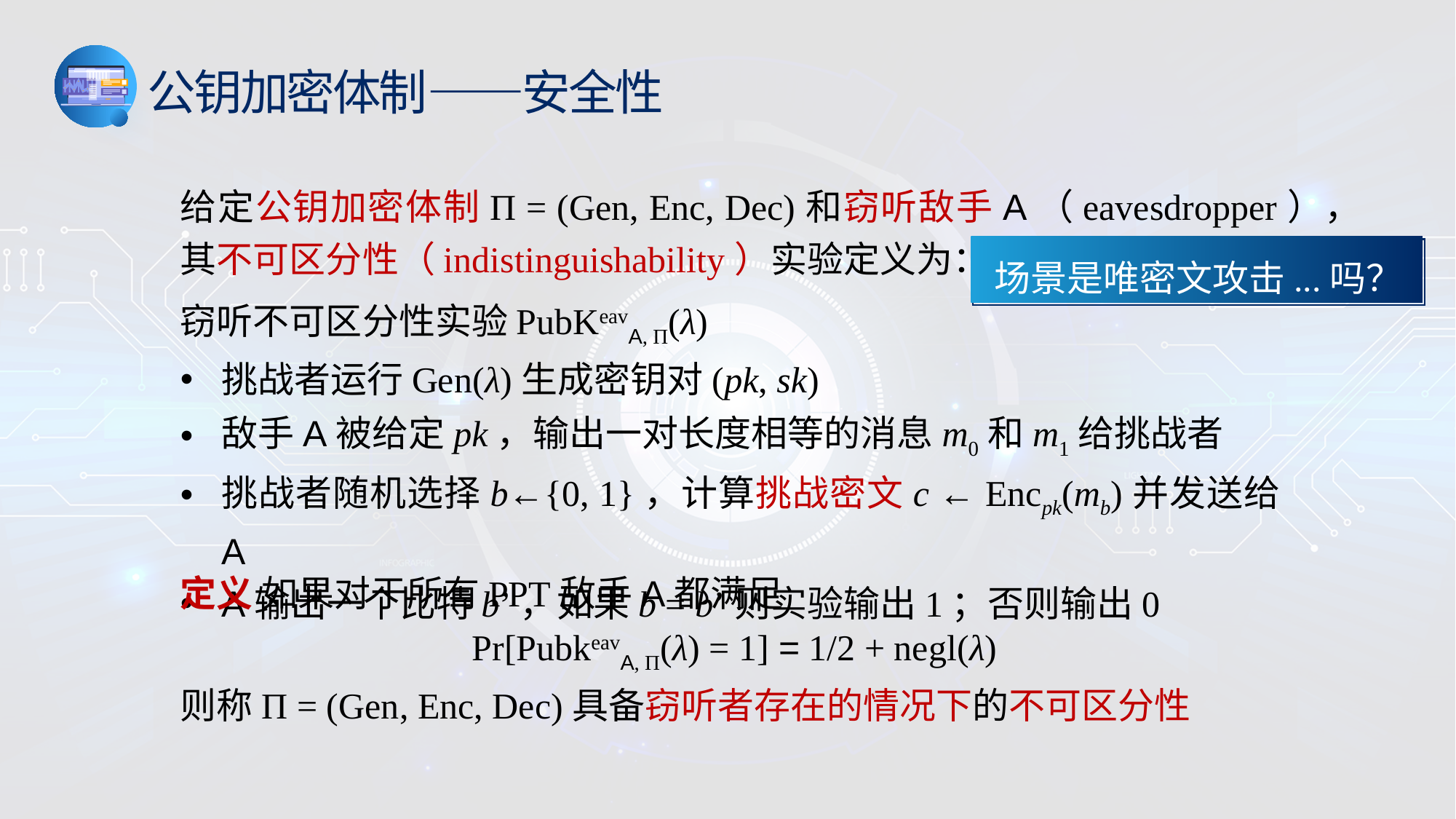

公钥加密体制——安全性

给定公钥加密体制Π = (Gen, Enc, Dec)和窃听敌手A（eavesdropper），其不可区分性（indistinguishability）实验定义为：

场景是唯密文攻击...吗？
窃听不可区分性实验PubKeavA, Π(λ)
挑战者运行Gen(λ)生成密钥对(pk, sk)
敌手A被给定pk，输出一对长度相等的消息m0和m1给挑战者
挑战者随机选择b←{0, 1}，计算挑战密文c ← Encpk(mb)并发送给A
A输出一个比特b’，如果b = b’则实验输出1；否则输出0
定义 如果对于所有PPT敌手A都满足
Pr[PubkeavA, Π(λ) = 1] = 1/2 + negl(λ)
则称Π = (Gen, Enc, Dec)具备窃听者存在的情况下的不可区分性